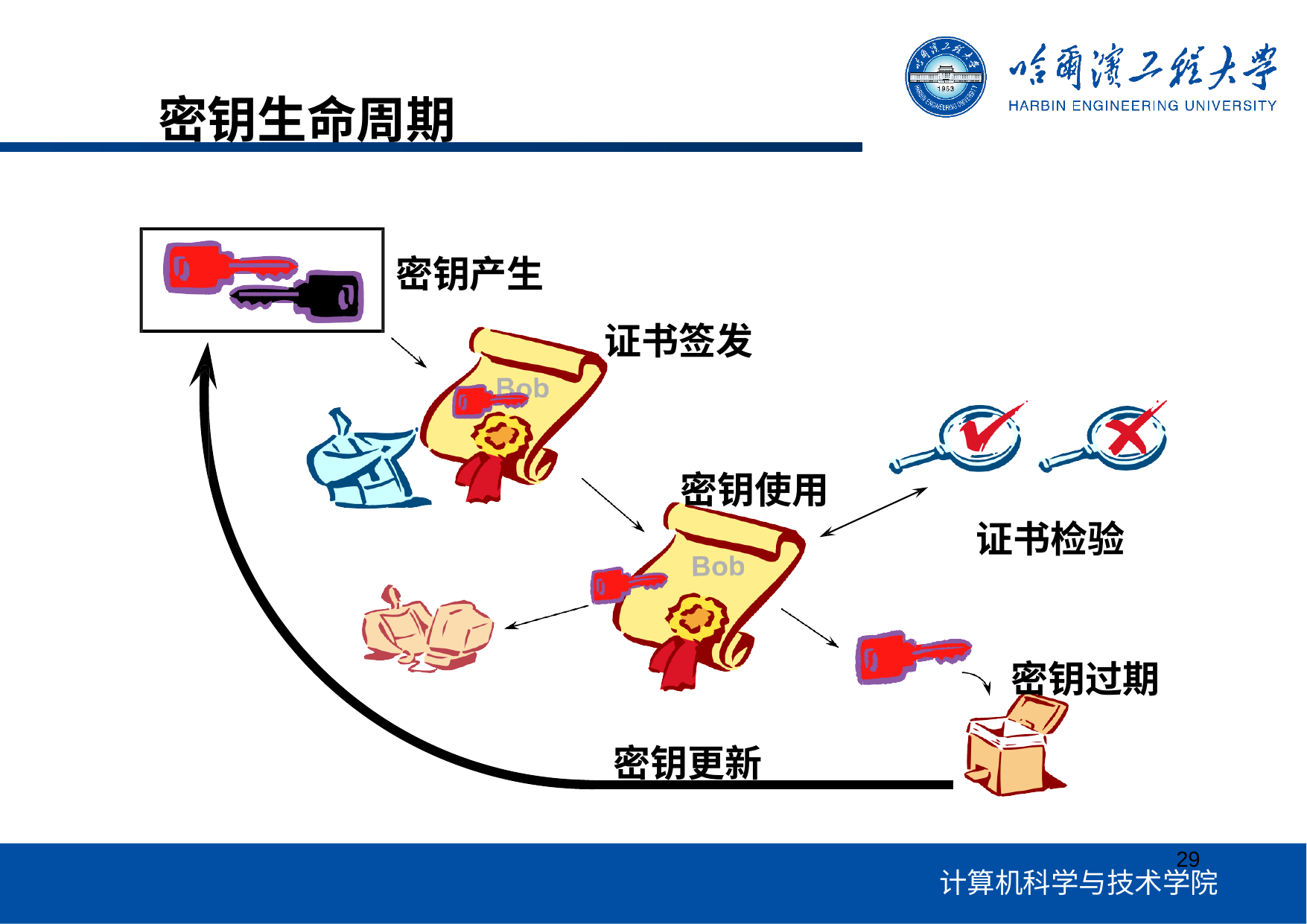

# 密钥生命周期
密钥产生
证书签发

密钥使用
证书检验

密钥过期

密钥更新

29